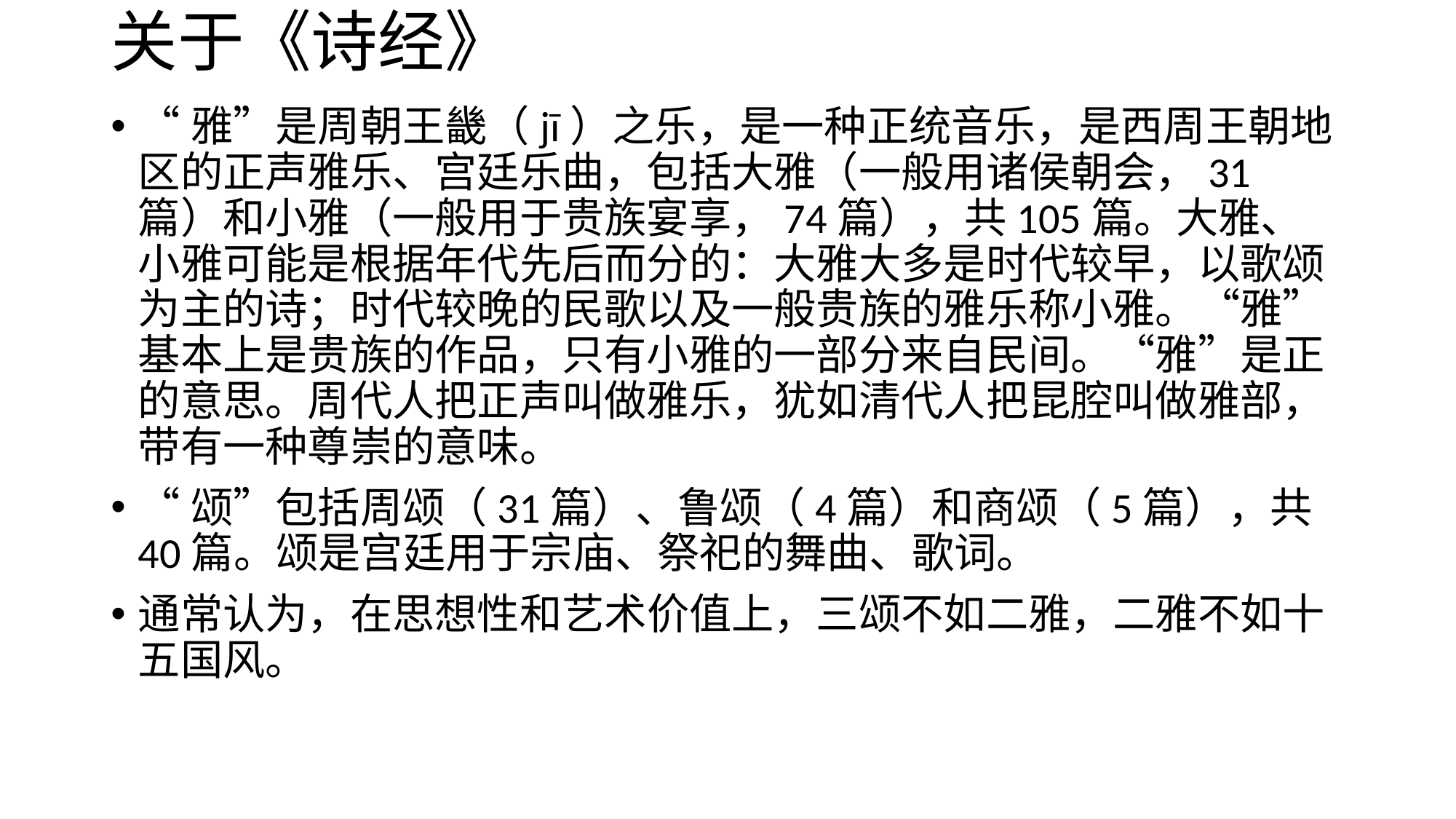

# 关于《诗经》
“雅”是周朝王畿（jī）之乐，是一种正统音乐，是西周王朝地区的正声雅乐、宫廷乐曲，包括大雅（一般用诸侯朝会，31篇）和小雅（一般用于贵族宴享，74篇），共105篇。大雅、小雅可能是根据年代先后而分的：大雅大多是时代较早，以歌颂为主的诗；时代较晚的民歌以及一般贵族的雅乐称小雅。“雅”基本上是贵族的作品，只有小雅的一部分来自民间。“雅”是正的意思。周代人把正声叫做雅乐，犹如清代人把昆腔叫做雅部，带有一种尊崇的意味。
“颂”包括周颂（31篇）、鲁颂（4篇）和商颂（5篇），共40篇。颂是宫廷用于宗庙、祭祀的舞曲、歌词。
通常认为，在思想性和艺术价值上，三颂不如二雅，二雅不如十五国风。